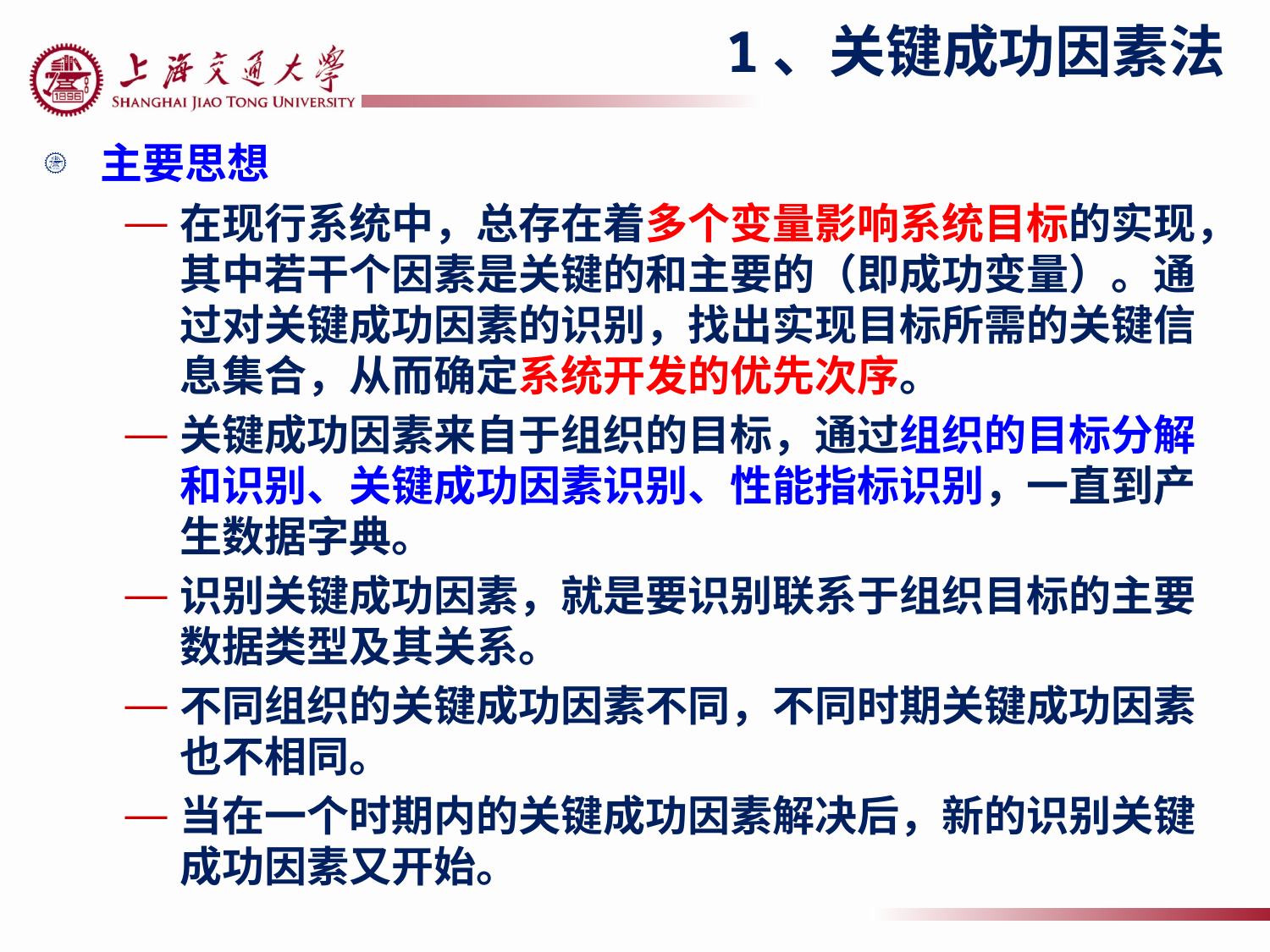

# 1、关键成功因素法
主要思想
在现行系统中，总存在着多个变量影响系统目标的实现，其中若干个因素是关键的和主要的（即成功变量）。通过对关键成功因素的识别，找出实现目标所需的关键信息集合，从而确定系统开发的优先次序。
关键成功因素来自于组织的目标，通过组织的目标分解和识别、关键成功因素识别、性能指标识别，一直到产生数据字典。
识别关键成功因素，就是要识别联系于组织目标的主要数据类型及其关系。
不同组织的关键成功因素不同，不同时期关键成功因素也不相同。
当在一个时期内的关键成功因素解决后，新的识别关键成功因素又开始。
37